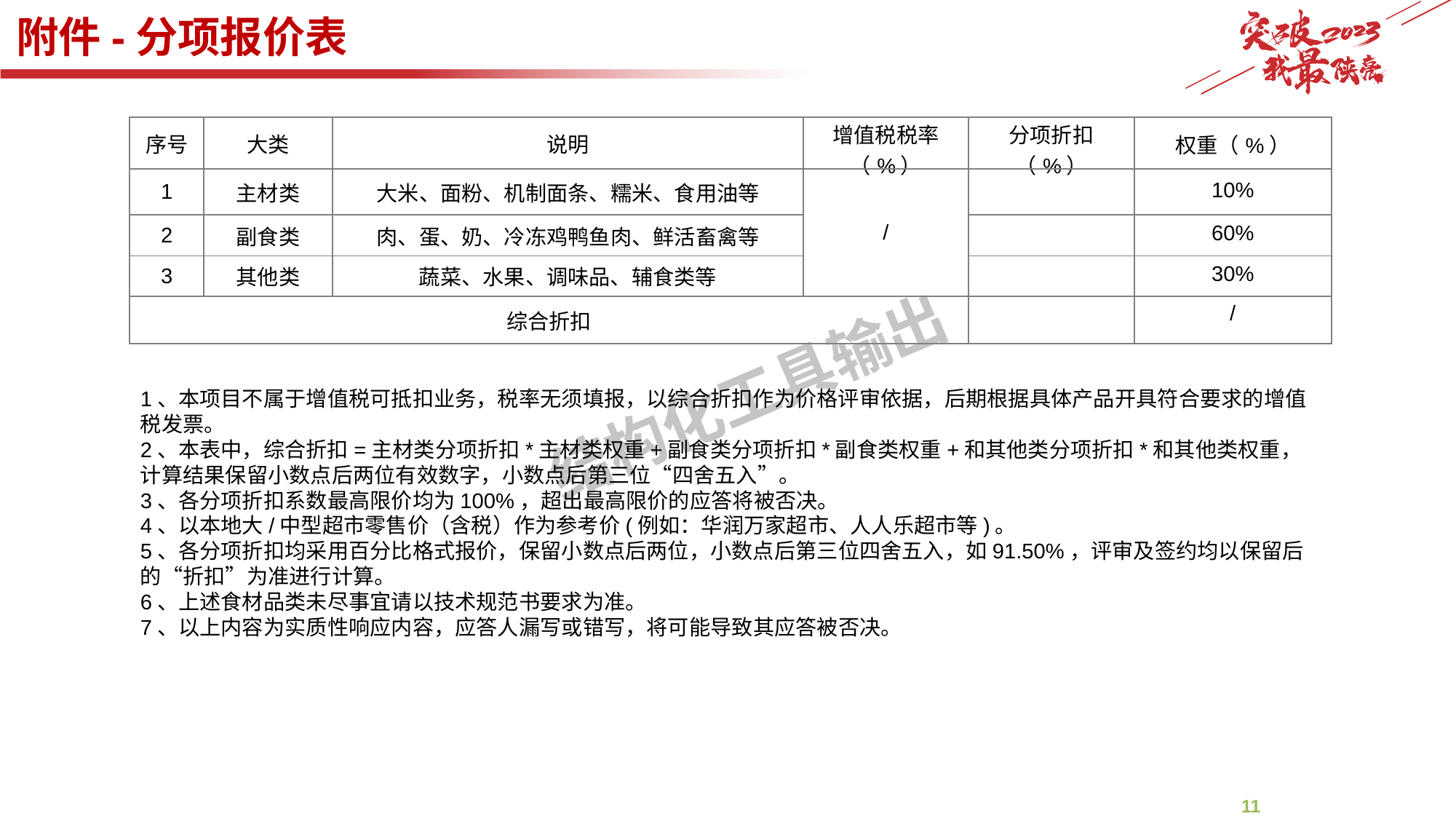

附件-分项报价表
| 序号 | 大类 | 说明 | 增值税税率（%） | 分项折扣（%） | 权重（%） |
| --- | --- | --- | --- | --- | --- |
| 1 | 主材类 | 大米、面粉、机制面条、糯米、食用油等 | / |  | 10% |
| 2 | 副食类 | 肉、蛋、奶、冷冻鸡鸭鱼肉、鲜活畜禽等 |  |  | 60% |
| 3 | 其他类 | 蔬菜、水果、调味品、辅食类等 |  |  | 30% |
| 综合折扣 |  |  |  |  | / |
1、本项目不属于增值税可抵扣业务，税率无须填报，以综合折扣作为价格评审依据，后期根据具体产品开具符合要求的增值税发票。
2、本表中，综合折扣=主材类分项折扣*主材类权重+副食类分项折扣*副食类权重+和其他类分项折扣*和其他类权重，计算结果保留小数点后两位有效数字，小数点后第三位“四舍五入”。
3、各分项折扣系数最高限价均为100%，超出最高限价的应答将被否决。
4、以本地大/中型超市零售价（含税）作为参考价(例如：华润万家超市、人人乐超市等)。
5、各分项折扣均采用百分比格式报价，保留小数点后两位，小数点后第三位四舍五入，如91.50%，评审及签约均以保留后的“折扣”为准进行计算。
6、上述食材品类未尽事宜请以技术规范书要求为准。
7、以上内容为实质性响应内容，应答人漏写或错写，将可能导致其应答被否决。

11